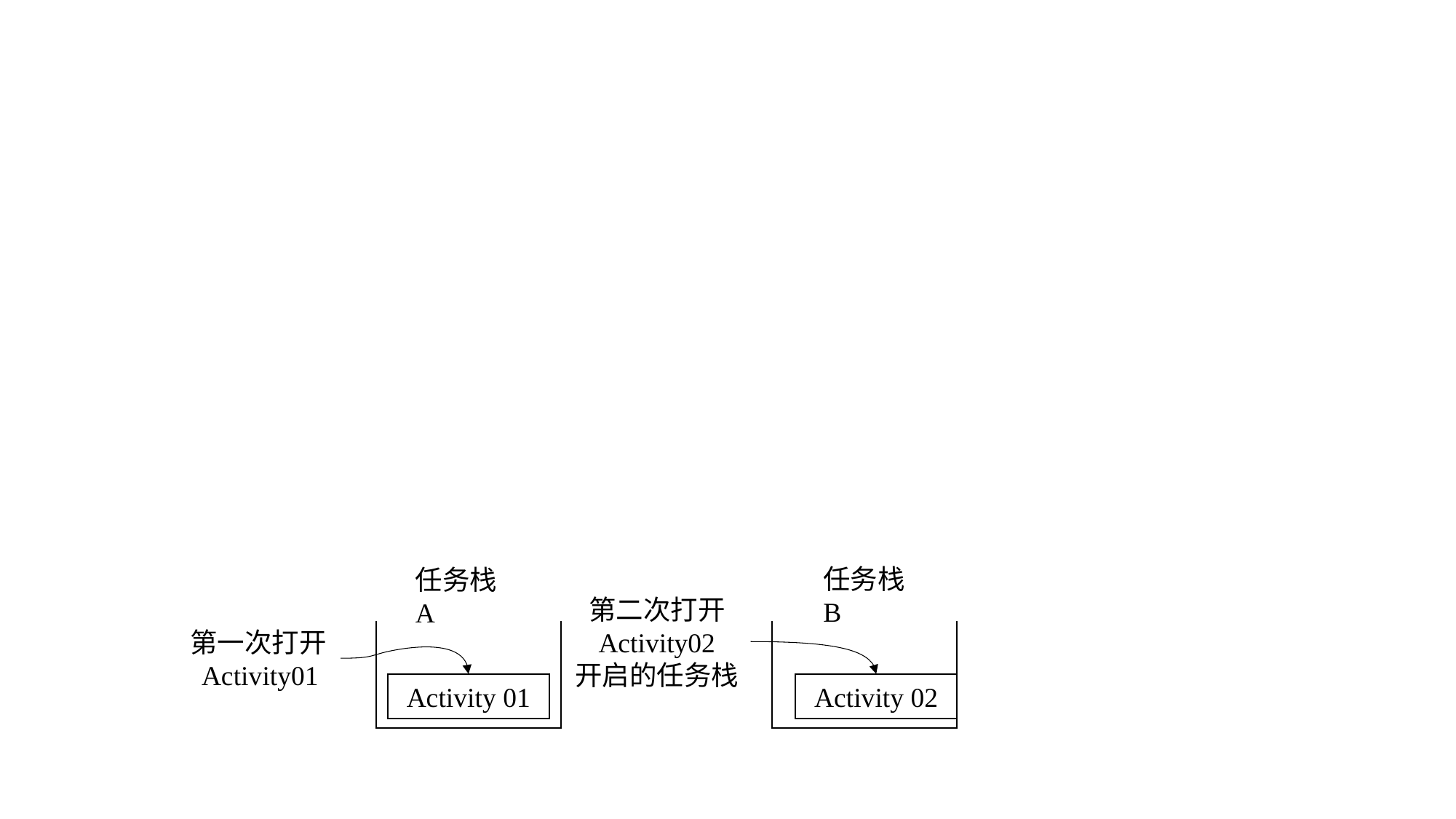

任务栈B
任务栈A
第二次打开
Activity02
开启的任务栈
第一次打开
Activity01
Activity 01
Activity 02